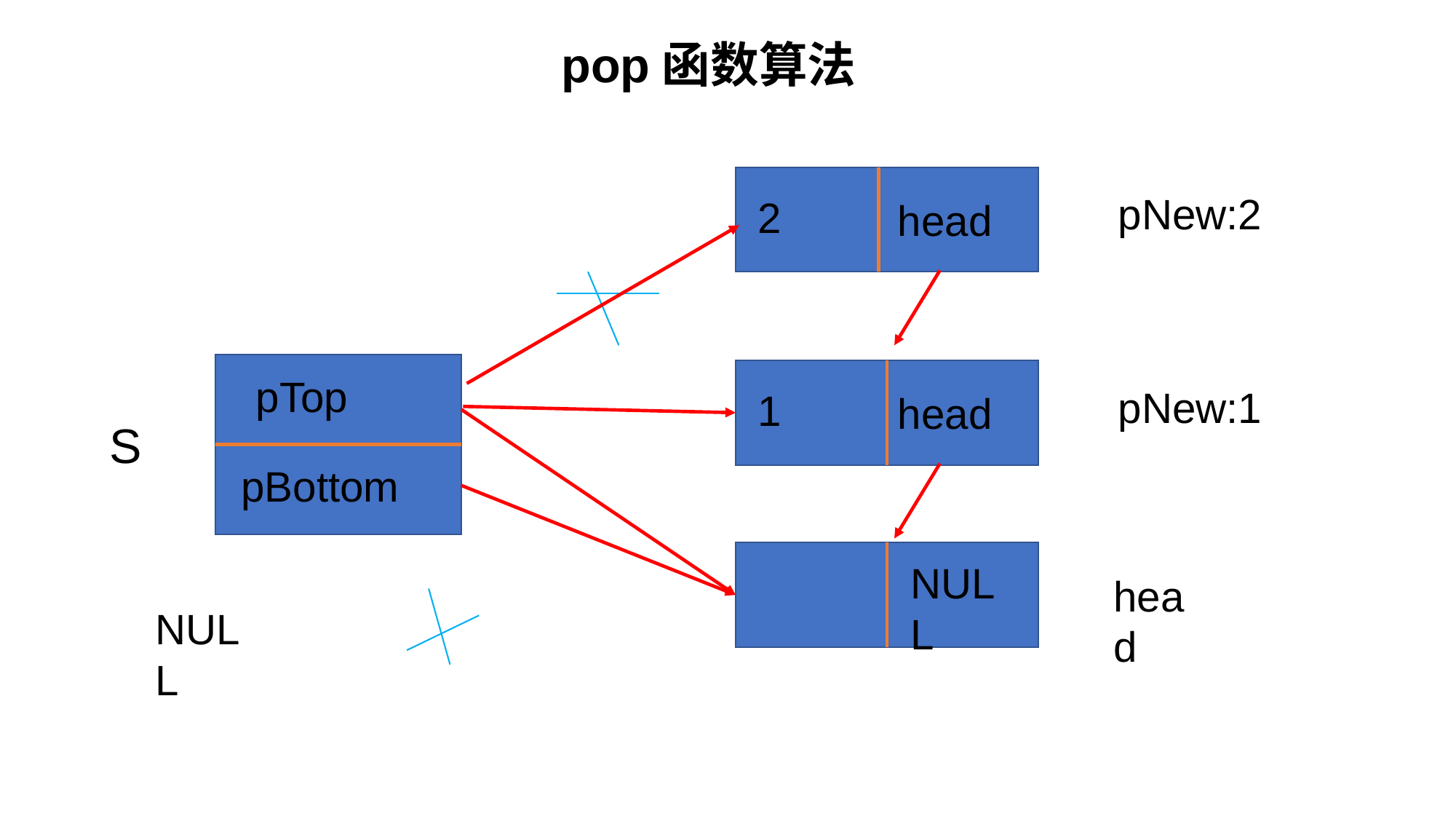

pop函数算法

pNew:2
2
head

pTop
pNew:1
1
head
S
pBottom

NULL
head
NULL